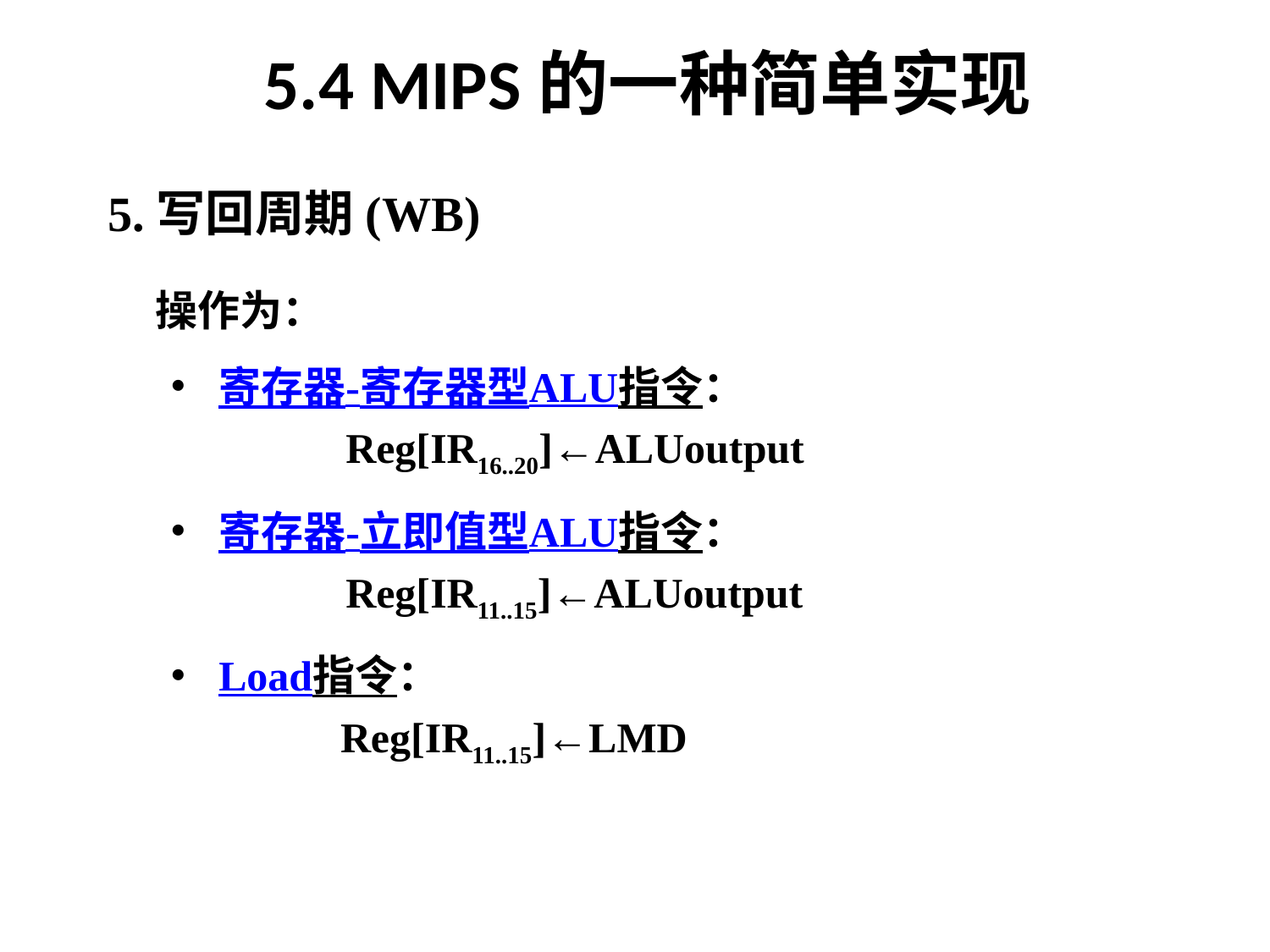

5.4 MIPS的一种简单实现
5.写回周期(WB)
	操作为：
寄存器-寄存器型ALU指令：                       			Reg[IR16..20]←ALUoutput
寄存器-立即值型ALU指令：				Reg[IR11..15]←ALUoutput
Load指令：
    Reg[IR11..15]←LMD